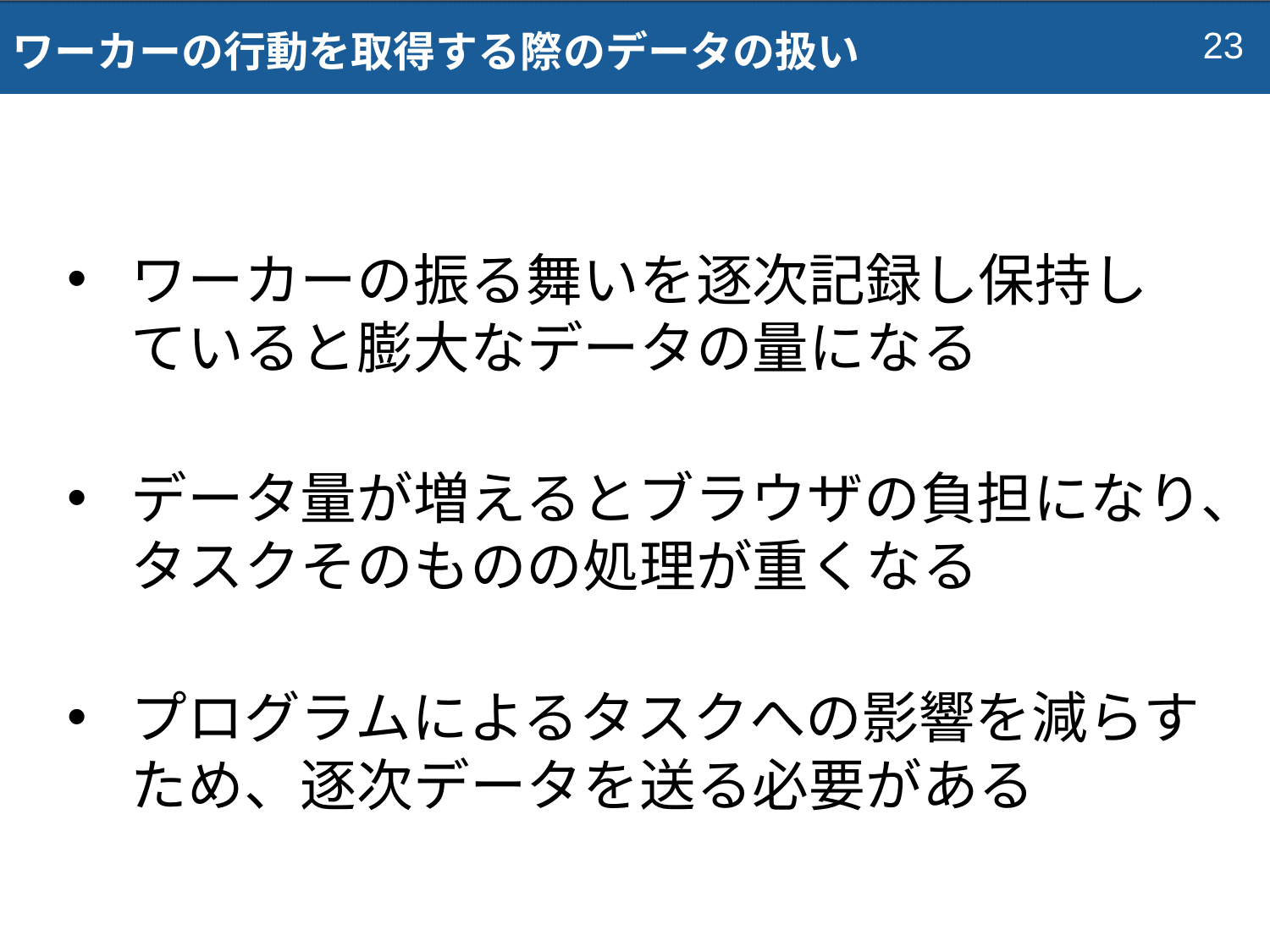

ワーカーの行動を取得する際のデータの扱い
23
ワーカーの振る舞いを逐次記録し保持していると膨大なデータの量になる
データ量が増えるとブラウザの負担になり、タスクそのものの処理が重くなる
プログラムによるタスクへの影響を減らすため、逐次データを送る必要がある